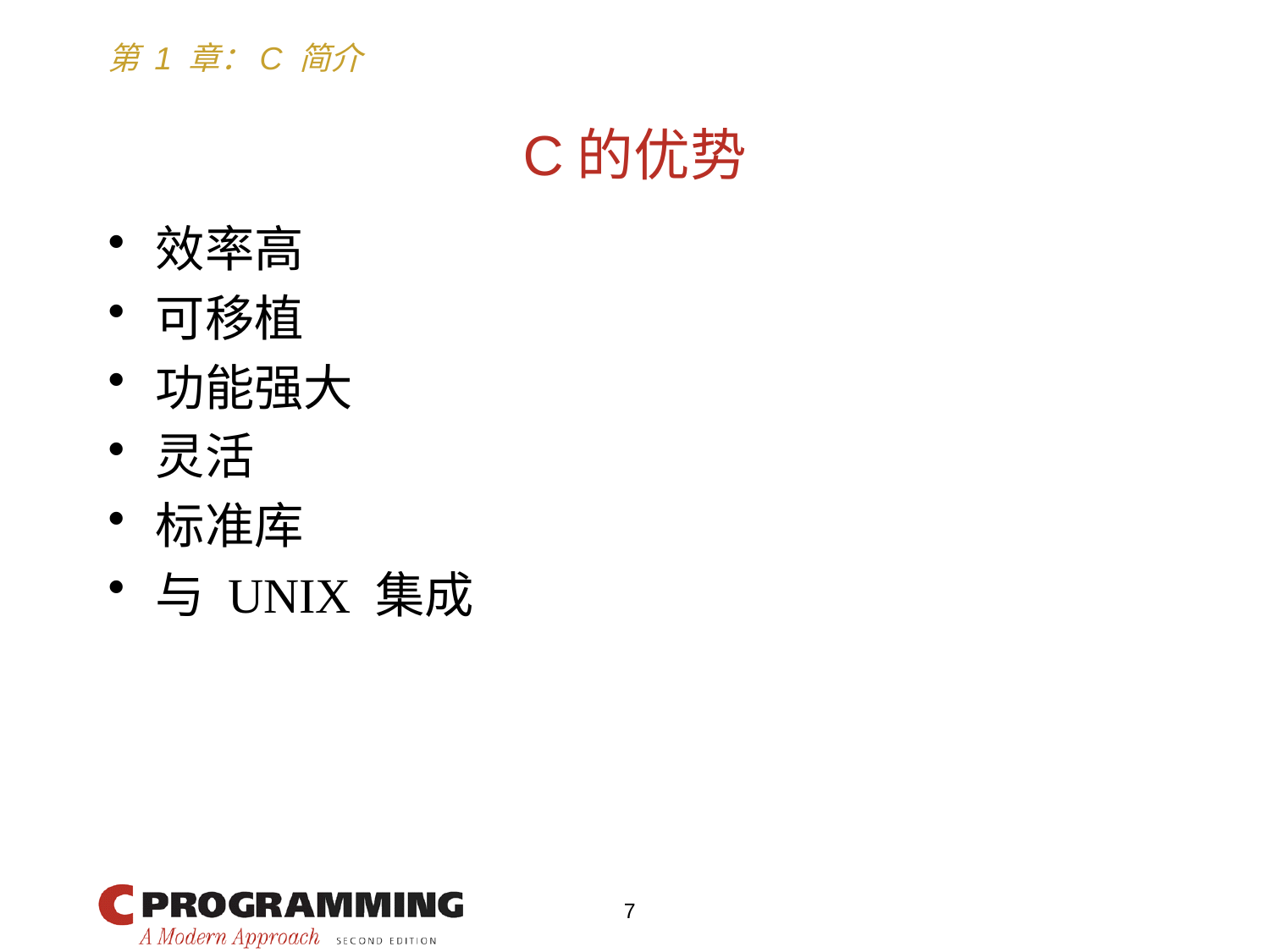

# C的优势
效率高
可移植
功能强大
灵活
标准库
与 UNIX 集成
7